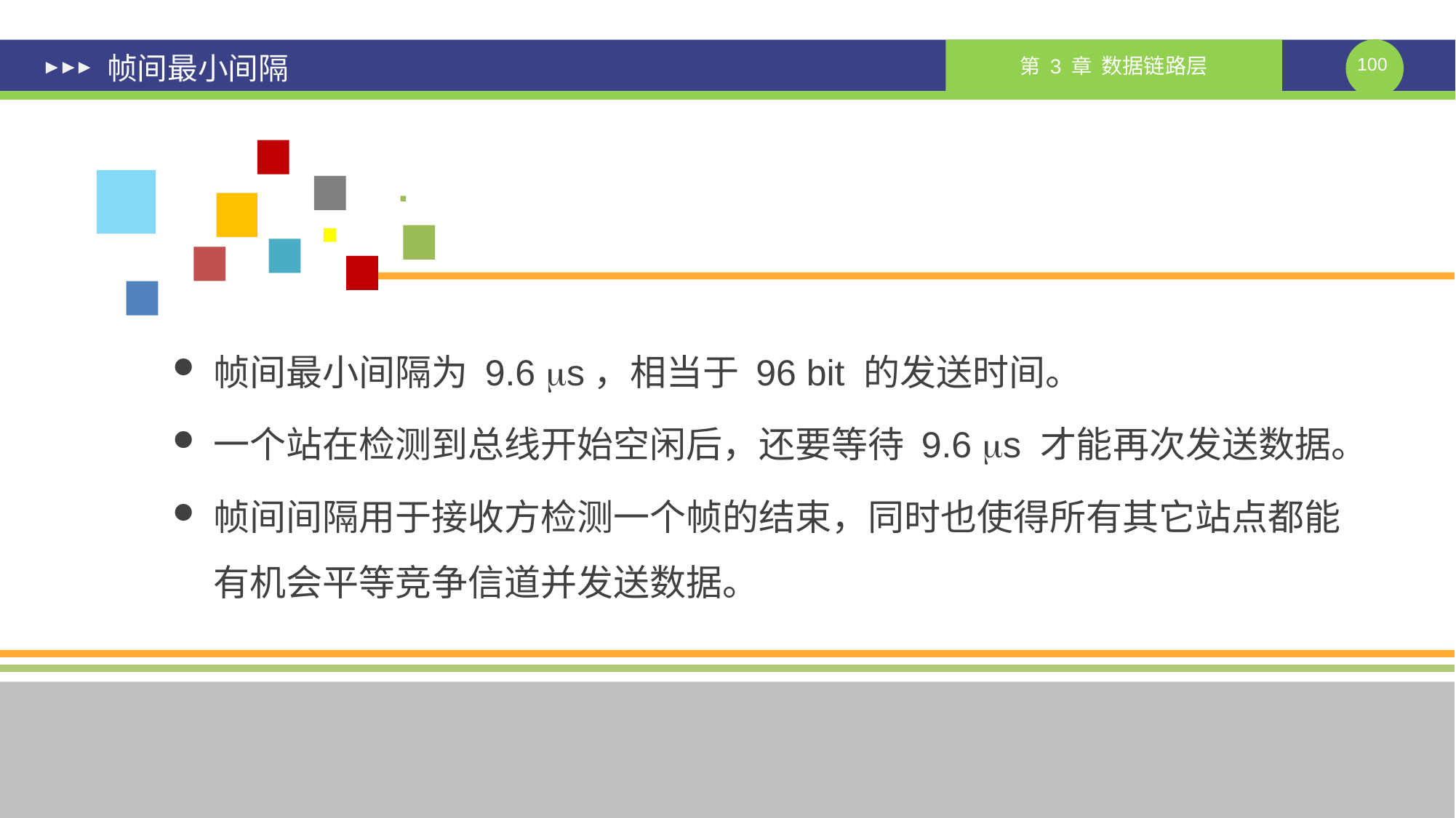

# 帧间最小间隔

帧间最小间隔为 9.6 μs，相当于 96 bit 的发送时间。
一个站在检测到总线开始空闲后，还要等待 9.6 μs 才能再次发送数据。
帧间间隔用于接收方检测一个帧的结束，同时也使得所有其它站点都能有机会平等竞争信道并发送数据。

课件制作人：谢钧 谢希仁